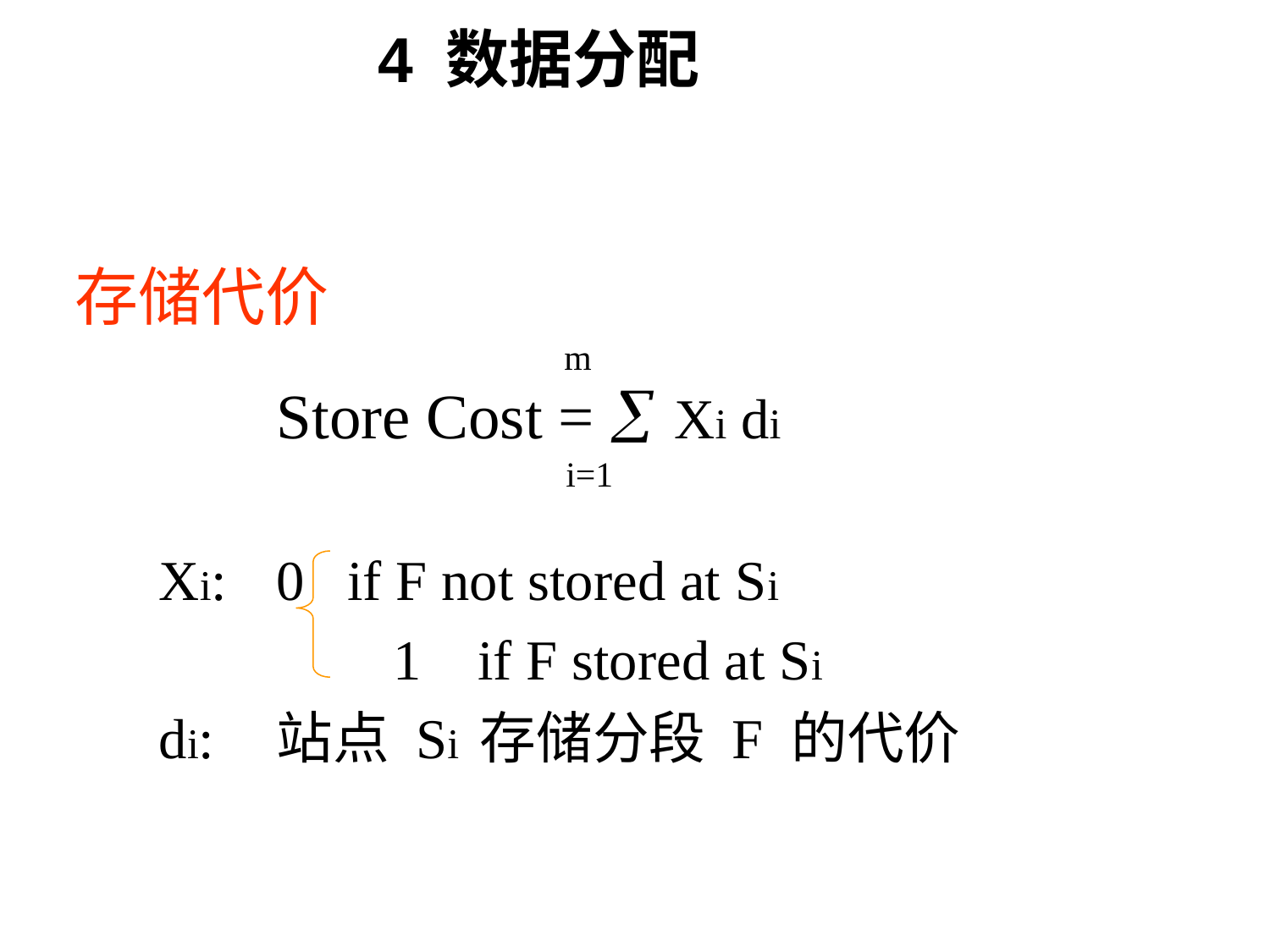

4 数据分配

# 存储代价
m
		Store Cost = ∑ Xi di

    Xi:   	0   if F not stored at Si
		           1    if F stored at Si
    di:  	站点 Si 存储分段 F 的代价
i=1